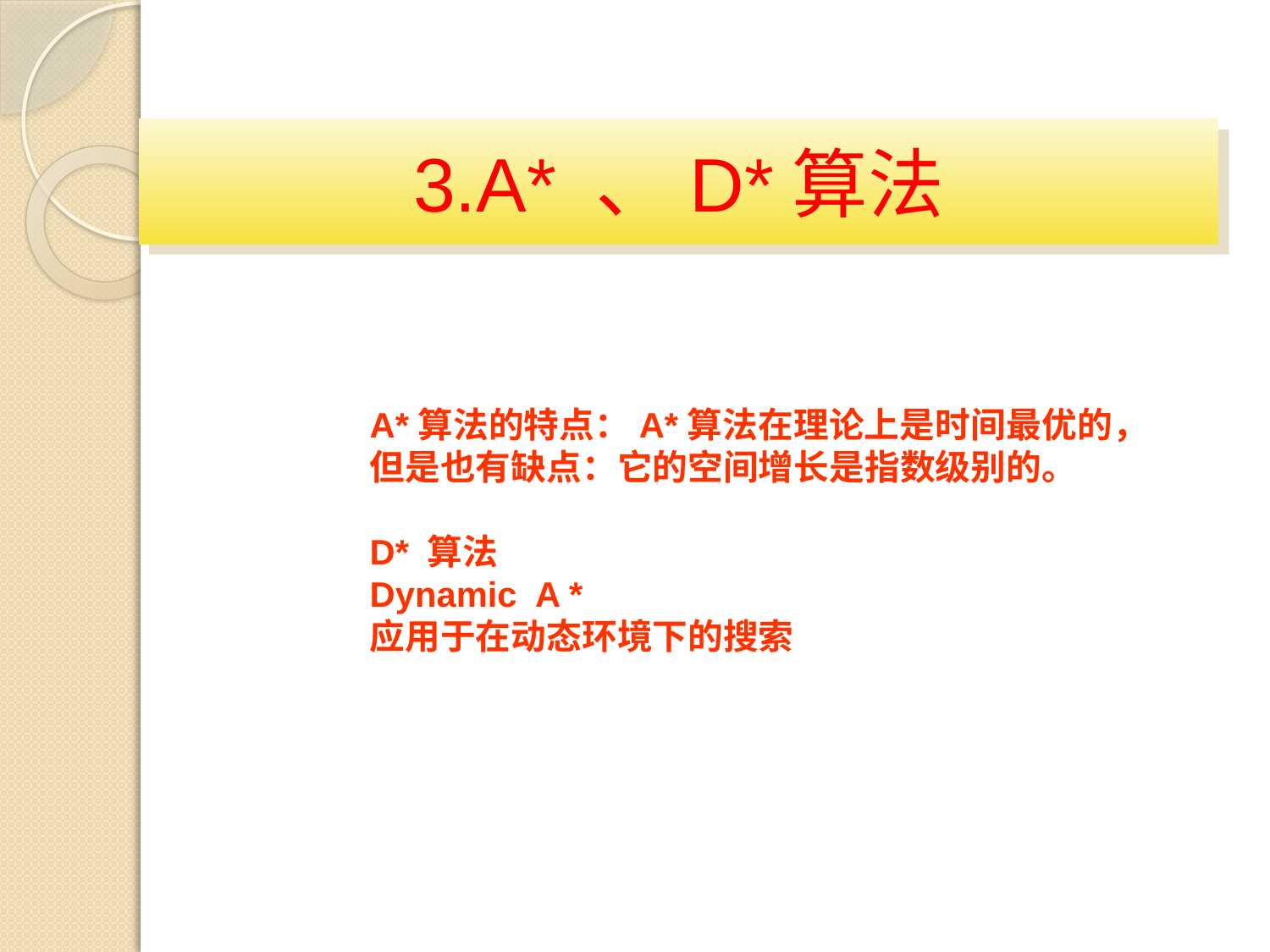

# 3.A* 、D*算法
A*算法的特点：A*算法在理论上是时间最优的，但是也有缺点：它的空间增长是指数级别的。

D* 算法
Dynamic  A *
应用于在动态环境下的搜索